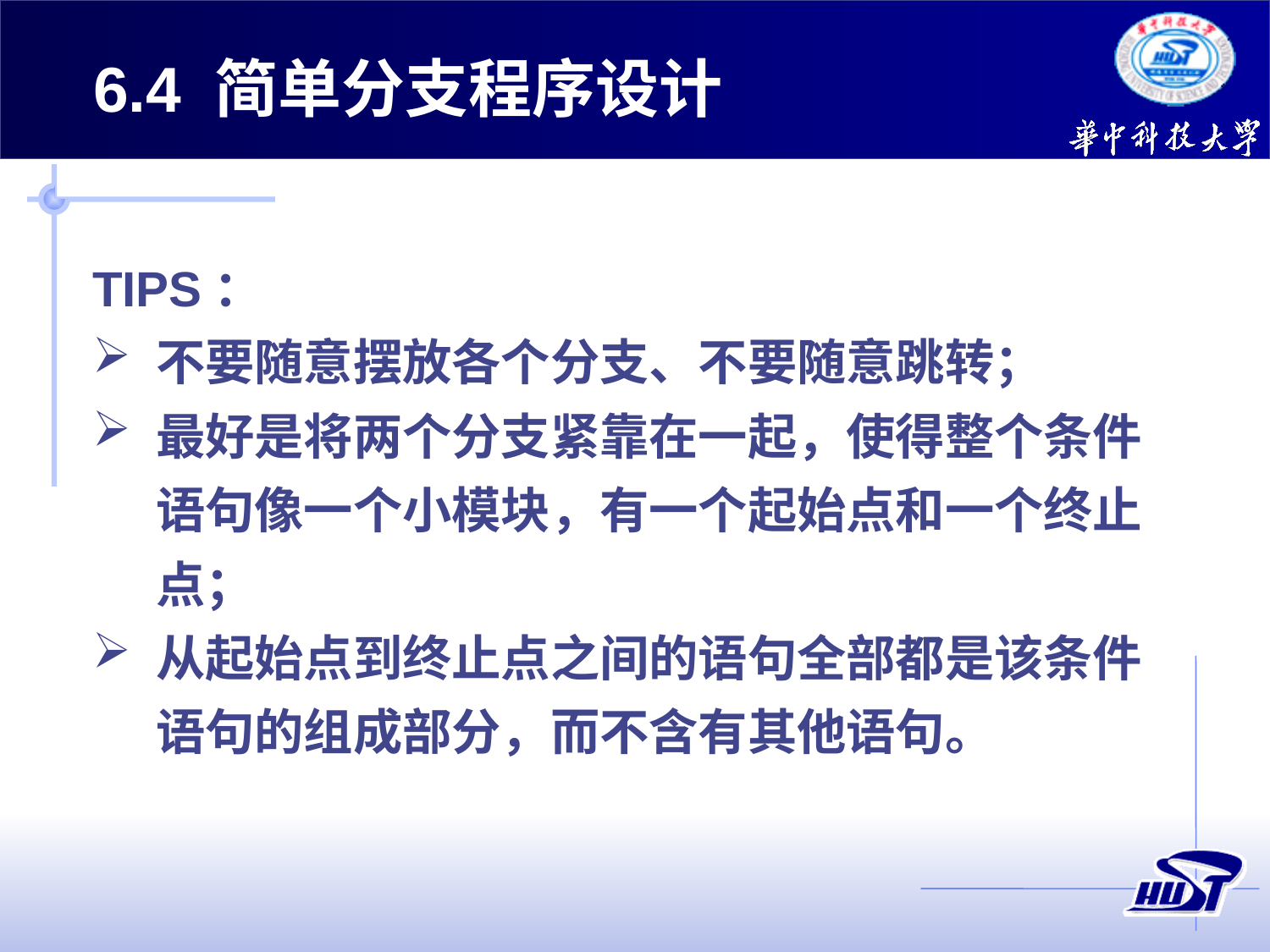

6.4 简单分支程序设计
TIPS：
不要随意摆放各个分支、不要随意跳转；
最好是将两个分支紧靠在一起，使得整个条件语句像一个小模块，有一个起始点和一个终止点；
从起始点到终止点之间的语句全部都是该条件语句的组成部分，而不含有其他语句。